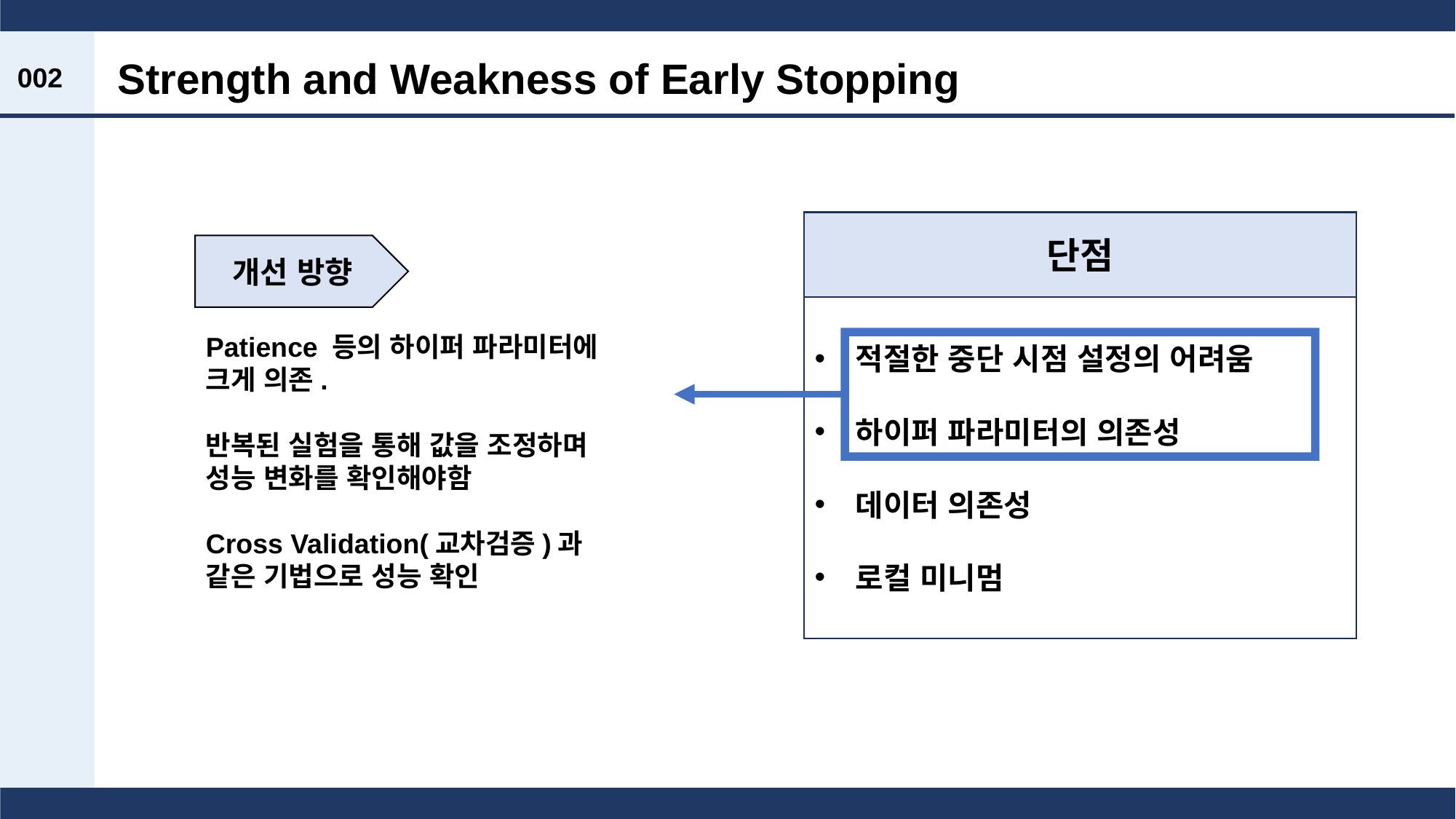

Strength and Weakness of Early Stopping
002
단점
개선 방향
적절한 중단 시점 설정의 어려움

하이퍼 파라미터의 의존성

데이터 의존성

로컬 미니멈
Patience 등의 하이퍼 파라미터에 크게 의존.

반복된 실험을 통해 값을 조정하며 성능 변화를 확인해야함

Cross Validation(교차검증)과 같은 기법으로 성능 확인